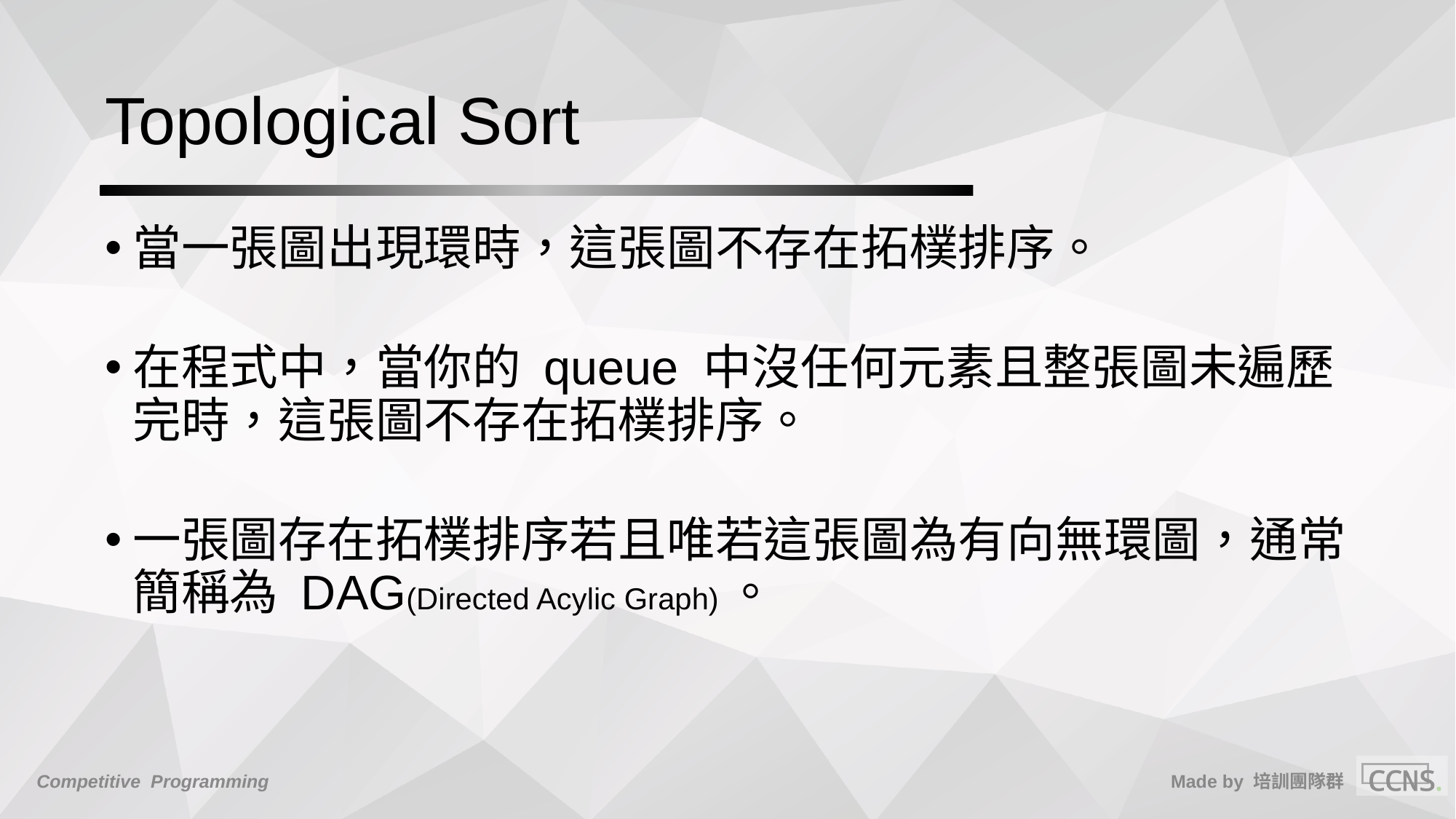

# Topological Sort
當一張圖出現環時，這張圖不存在拓樸排序。

在程式中，當你的 queue 中沒任何元素且整張圖未遍歷完時，這張圖不存在拓樸排序。

一張圖存在拓樸排序若且唯若這張圖為有向無環圖，通常簡稱為 DAG(Directed Acylic Graph)。